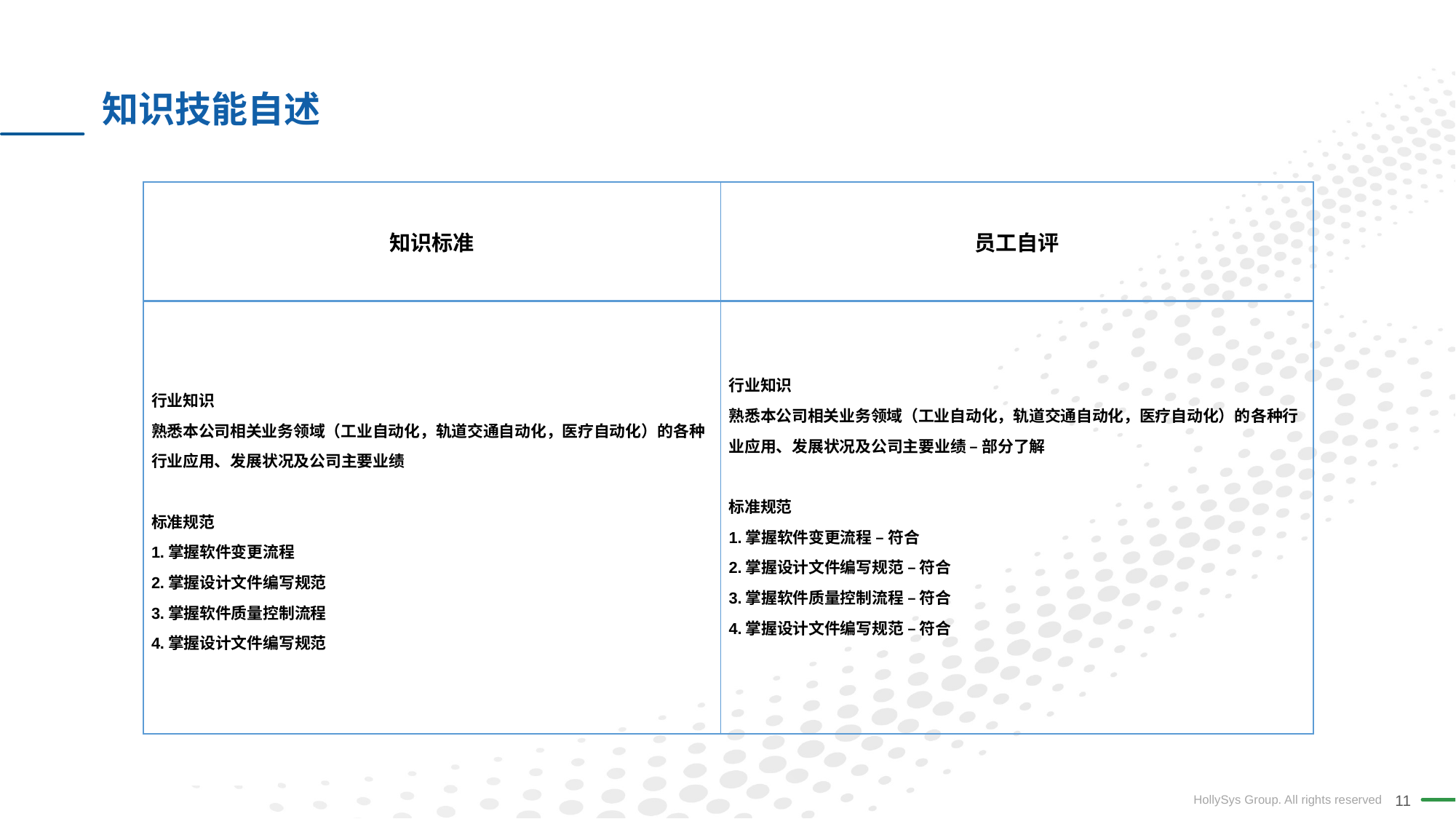

# 知识技能自述
| 知识标准 | 员工自评 |
| --- | --- |
| 行业知识 熟悉本公司相关业务领域（工业自动化，轨道交通自动化，医疗自动化）的各种行业应用、发展状况及公司主要业绩 标准规范 1.掌握软件变更流程 2.掌握设计文件编写规范 3.掌握软件质量控制流程 4.掌握设计文件编写规范 | 行业知识 熟悉本公司相关业务领域（工业自动化，轨道交通自动化，医疗自动化）的各种行业应用、发展状况及公司主要业绩 – 部分了解 标准规范 1.掌握软件变更流程 – 符合 2.掌握设计文件编写规范 – 符合 3.掌握软件质量控制流程 – 符合 4.掌握设计文件编写规范 – 符合 |